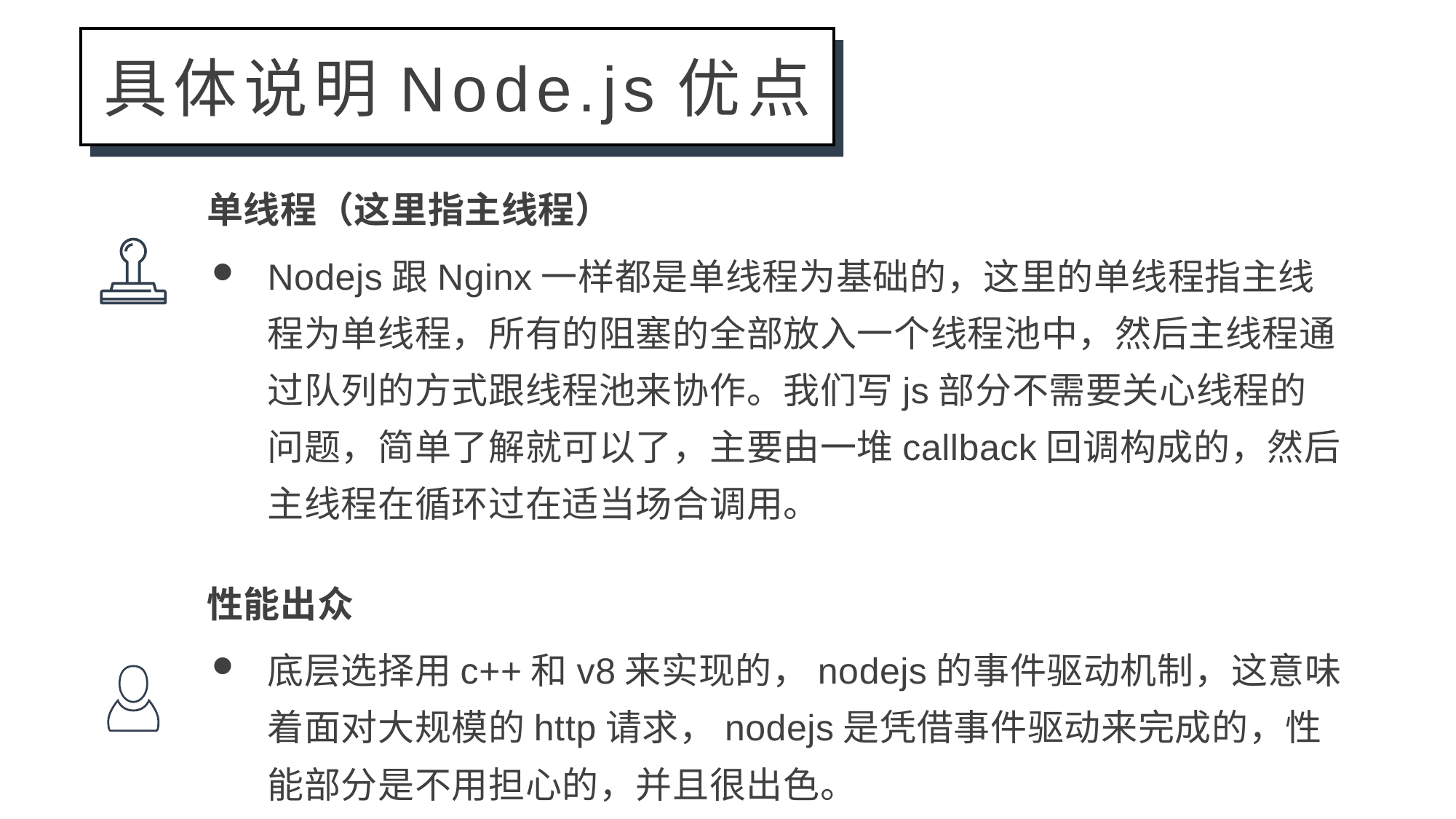

具体说明Node.js优点
单线程（这里指主线程）
Nodejs跟Nginx一样都是单线程为基础的，这里的单线程指主线程为单线程，所有的阻塞的全部放入一个线程池中，然后主线程通过队列的方式跟线程池来协作。我们写js部分不需要关心线程的问题，简单了解就可以了，主要由一堆callback回调构成的，然后主线程在循环过在适当场合调用。
性能出众
底层选择用c++和v8来实现的，nodejs的事件驱动机制，这意味着面对大规模的http请求，nodejs是凭借事件驱动来完成的，性能部分是不用担心的，并且很出色。